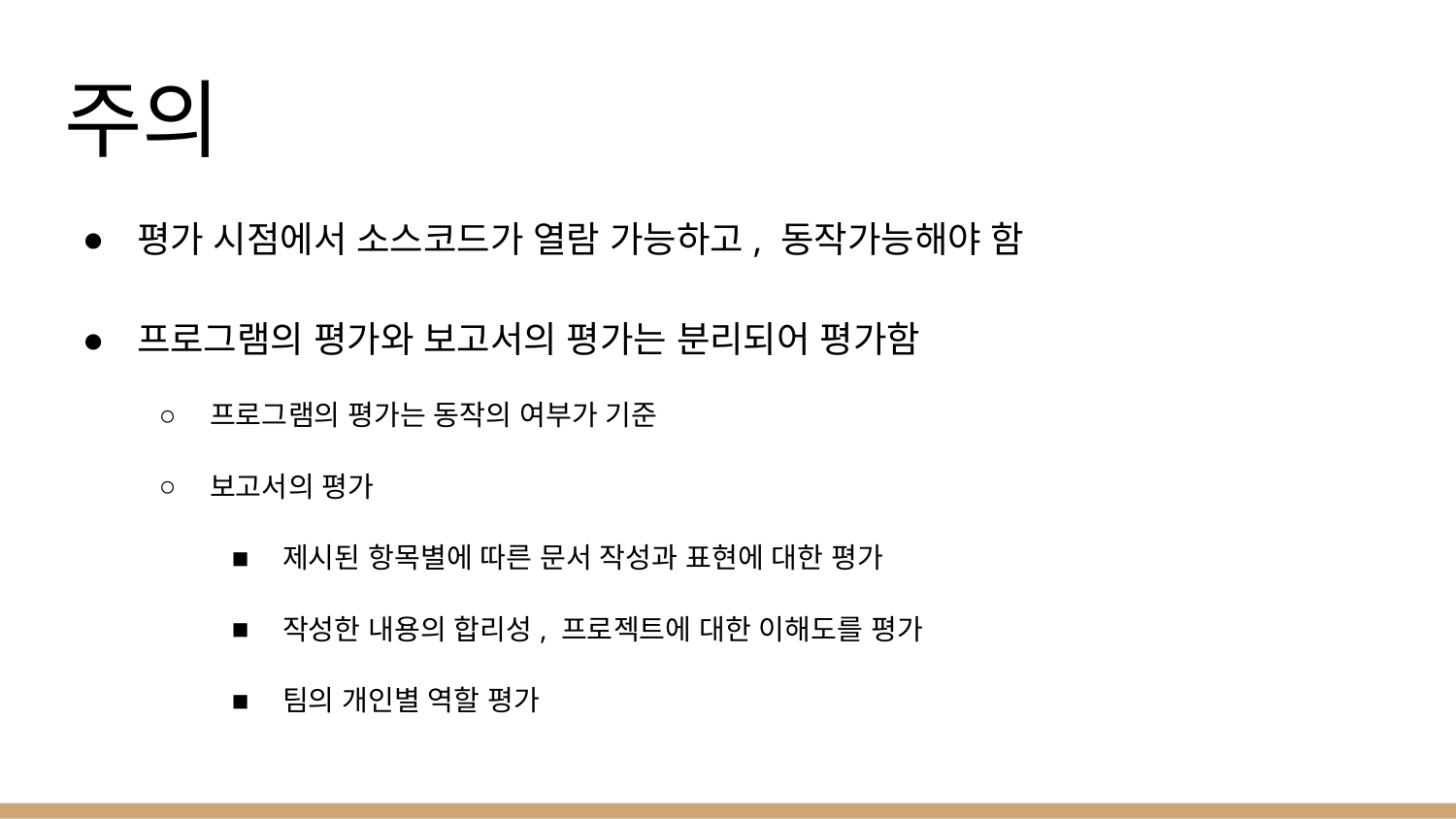

# 주의
평가 시점에서 소스코드가 열람 가능하고, 동작가능해야 함

프로그램의 평가와 보고서의 평가는 분리되어 평가함
프로그램의 평가는 동작의 여부가 기준
보고서의 평가
제시된 항목별에 따른 문서 작성과 표현에 대한 평가
작성한 내용의 합리성, 프로젝트에 대한 이해도를 평가
팀의 개인별 역할 평가